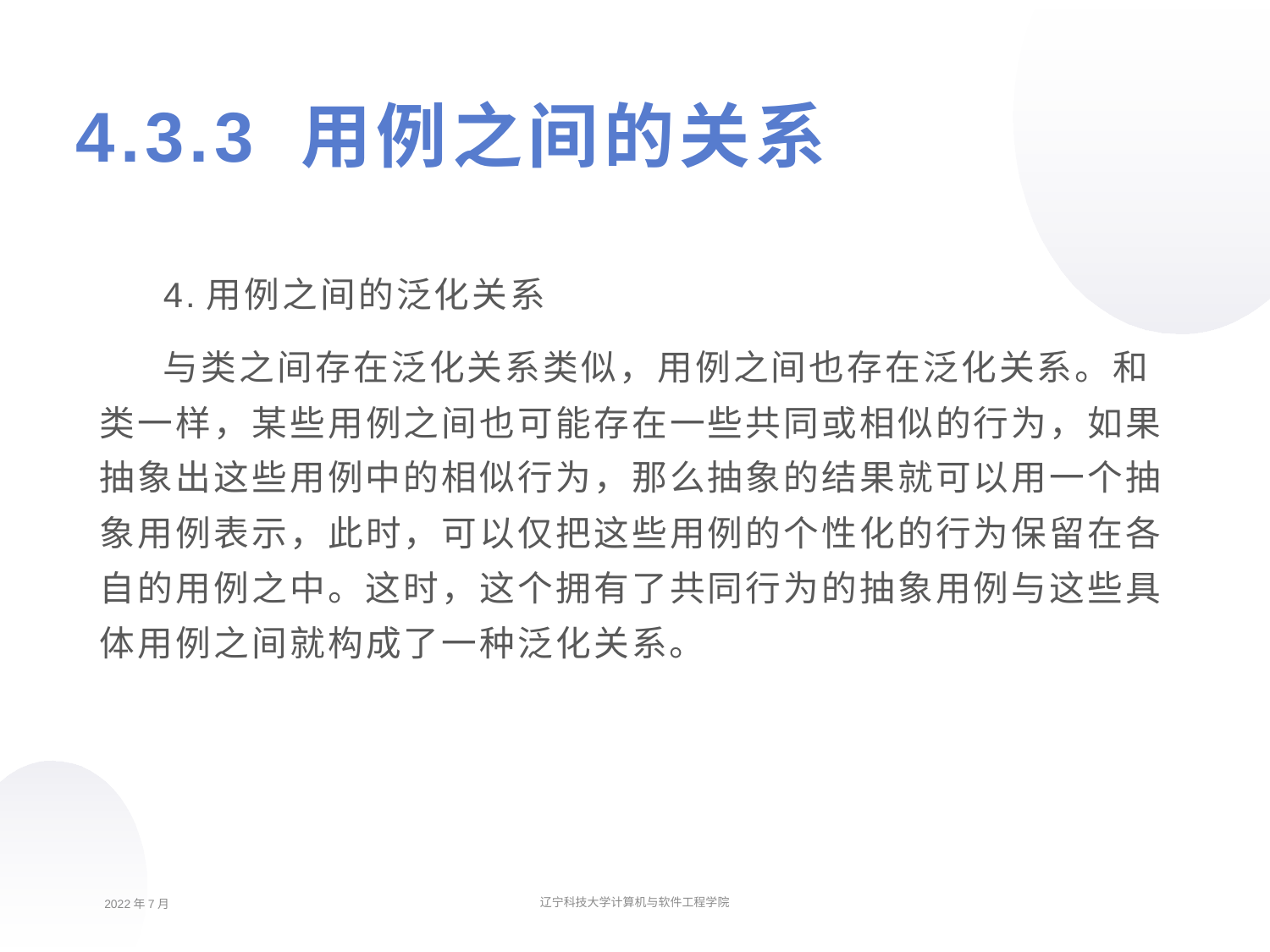

4.3.3 用例之间的关系
4.用例之间的泛化关系
与类之间存在泛化关系类似，用例之间也存在泛化关系。和类一样，某些用例之间也可能存在一些共同或相似的行为，如果抽象出这些用例中的相似行为，那么抽象的结果就可以用一个抽象用例表示，此时，可以仅把这些用例的个性化的行为保留在各自的用例之中。这时，这个拥有了共同行为的抽象用例与这些具体用例之间就构成了一种泛化关系。

2022年7月
辽宁科技大学计算机与软件工程学院
41